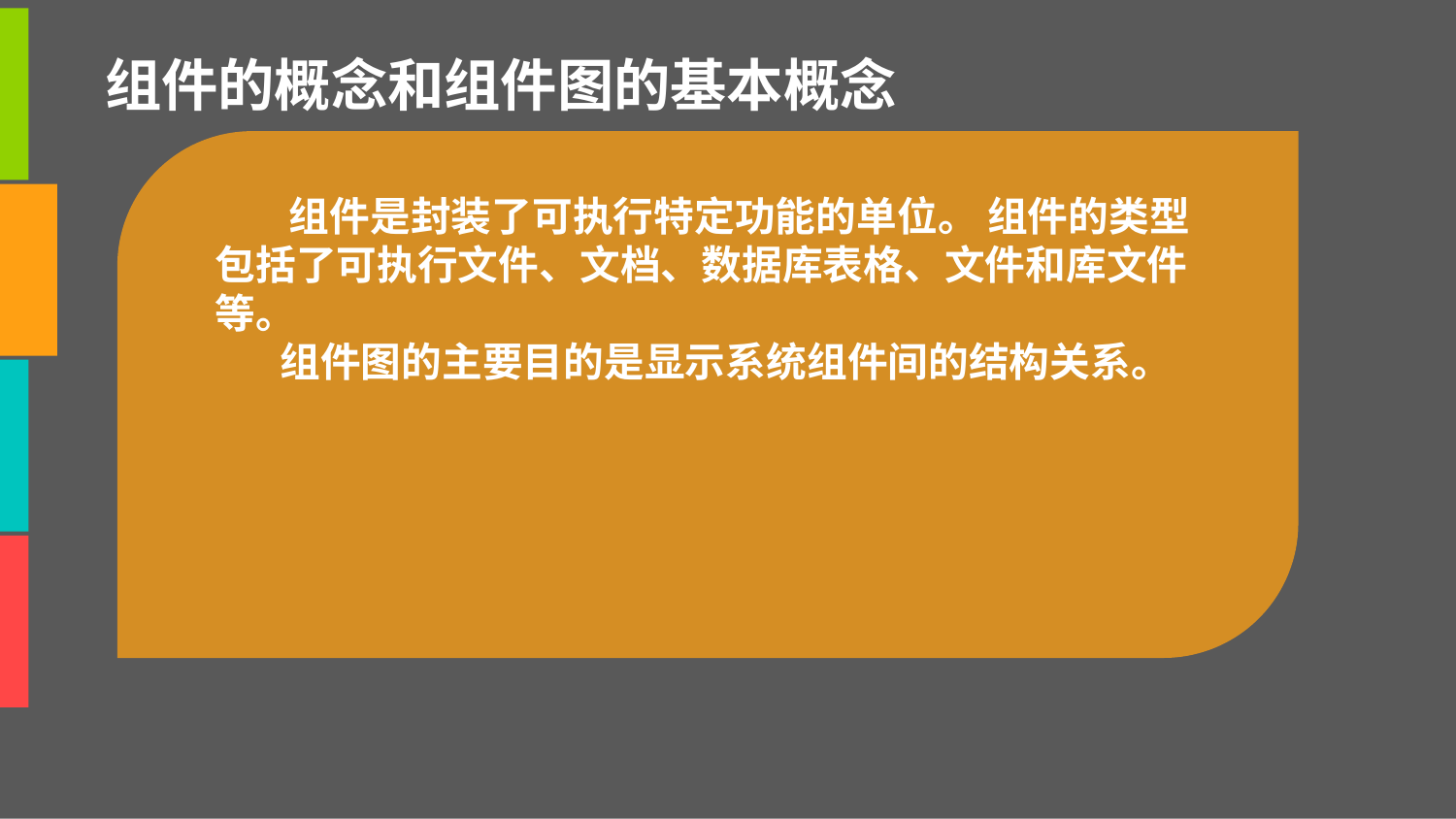

组件的概念和组件图的基本概念

       组件是封装了可执行特定功能的单位。 组件的类型包括了可执行文件、文档、数据库表格、文件和库文件等。
      组件图的主要目的是显示系统组件间的结构关系。